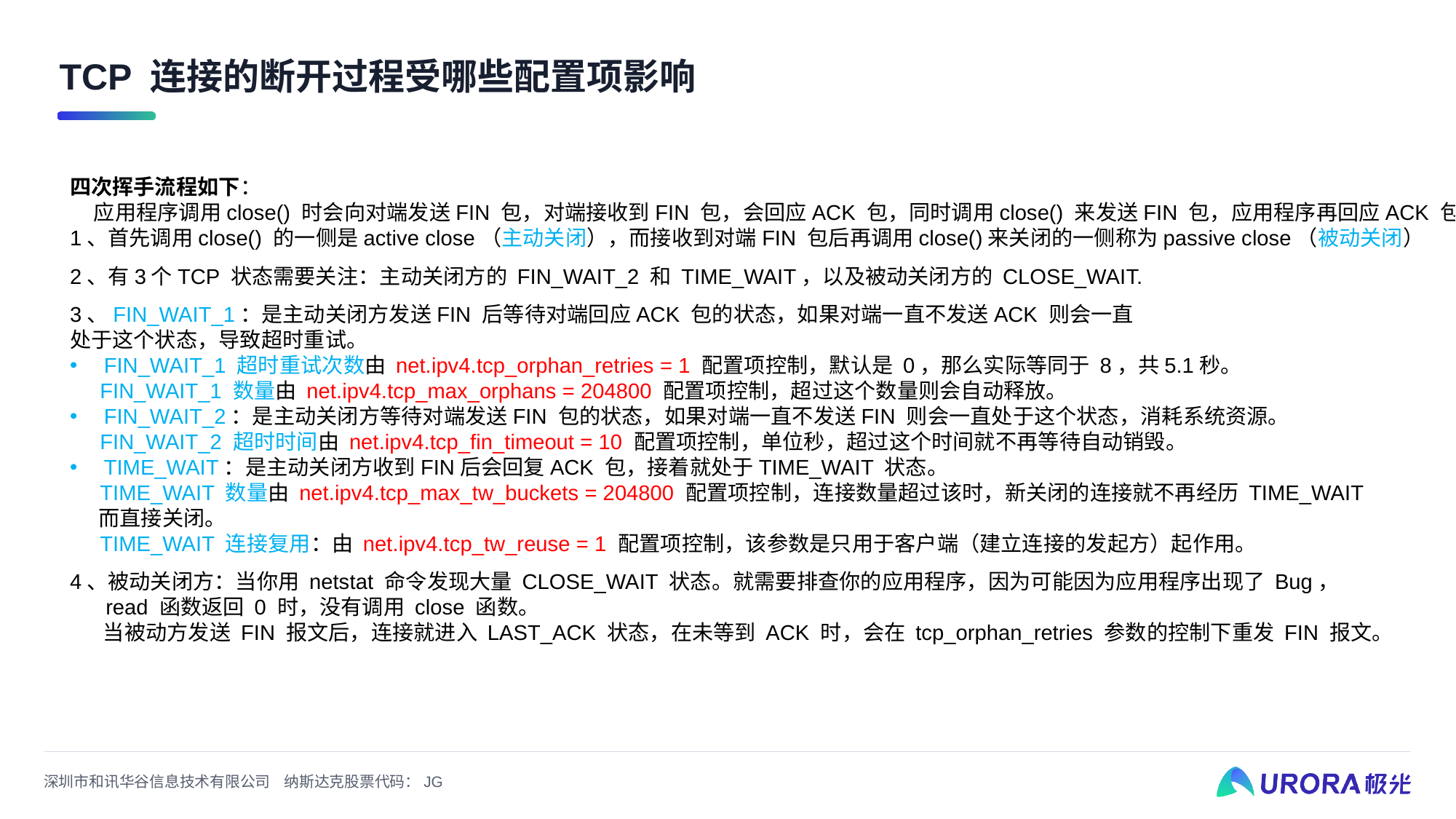

# TCP 连接的断开过程受哪些配置项影响
四次挥手流程如下：
    应用程序调用close() 时会向对端发送FIN 包，对端接收到FIN 包，会回应ACK 包，同时调用close() 来发送FIN 包，应用程序再回应ACK 包。
1、首先调用close() 的一侧是active close（主动关闭），而接收到对端FIN 包后再调用close()来关闭的一侧称为passive close（被动关闭）
2、有3个TCP 状态需要关注：主动关闭方的 FIN_WAIT_2 和 TIME_WAIT，以及被动关闭方的 CLOSE_WAIT.
3、FIN_WAIT_1：是主动关闭方发送FIN 后等待对端回应ACK 包的状态，如果对端一直不发送ACK 则会一直
处于这个状态，导致超时重试。
FIN_WAIT_1 超时重试次数由 net.ipv4.tcp_orphan_retries = 1 配置项控制，默认是 0，那么实际等同于 8，共5.1秒。
     FIN_WAIT_1 数量由 net.ipv4.tcp_max_orphans = 204800 配置项控制，超过这个数量则会自动释放。
FIN_WAIT_2：是主动关闭方等待对端发送FIN 包的状态，如果对端一直不发送FIN 则会一直处于这个状态，消耗系统资源。
     FIN_WAIT_2 超时时间由 net.ipv4.tcp_fin_timeout = 10 配置项控制，单位秒，超过这个时间就不再等待自动销毁。
TIME_WAIT：是主动关闭方收到FIN后会回复ACK 包，接着就处于TIME_WAIT 状态。
     TIME_WAIT 数量由 net.ipv4.tcp_max_tw_buckets = 204800 配置项控制，连接数量超过该时，新关闭的连接就不再经历 TIME_WAIT
     而直接关闭。
     TIME_WAIT 连接复用：由 net.ipv4.tcp_tw_reuse = 1 配置项控制，该参数是只用于客户端（建立连接的发起方）起作用。
4、被动关闭方：当你用 netstat 命令发现大量 CLOSE_WAIT 状态。就需要排查你的应用程序，因为可能因为应用程序出现了 Bug，
      read 函数返回 0 时，没有调用 close 函数。
      当被动方发送 FIN 报文后，连接就进入 LAST_ACK 状态，在未等到 ACK 时，会在 tcp_orphan_retries 参数的控制下重发 FIN 报文。